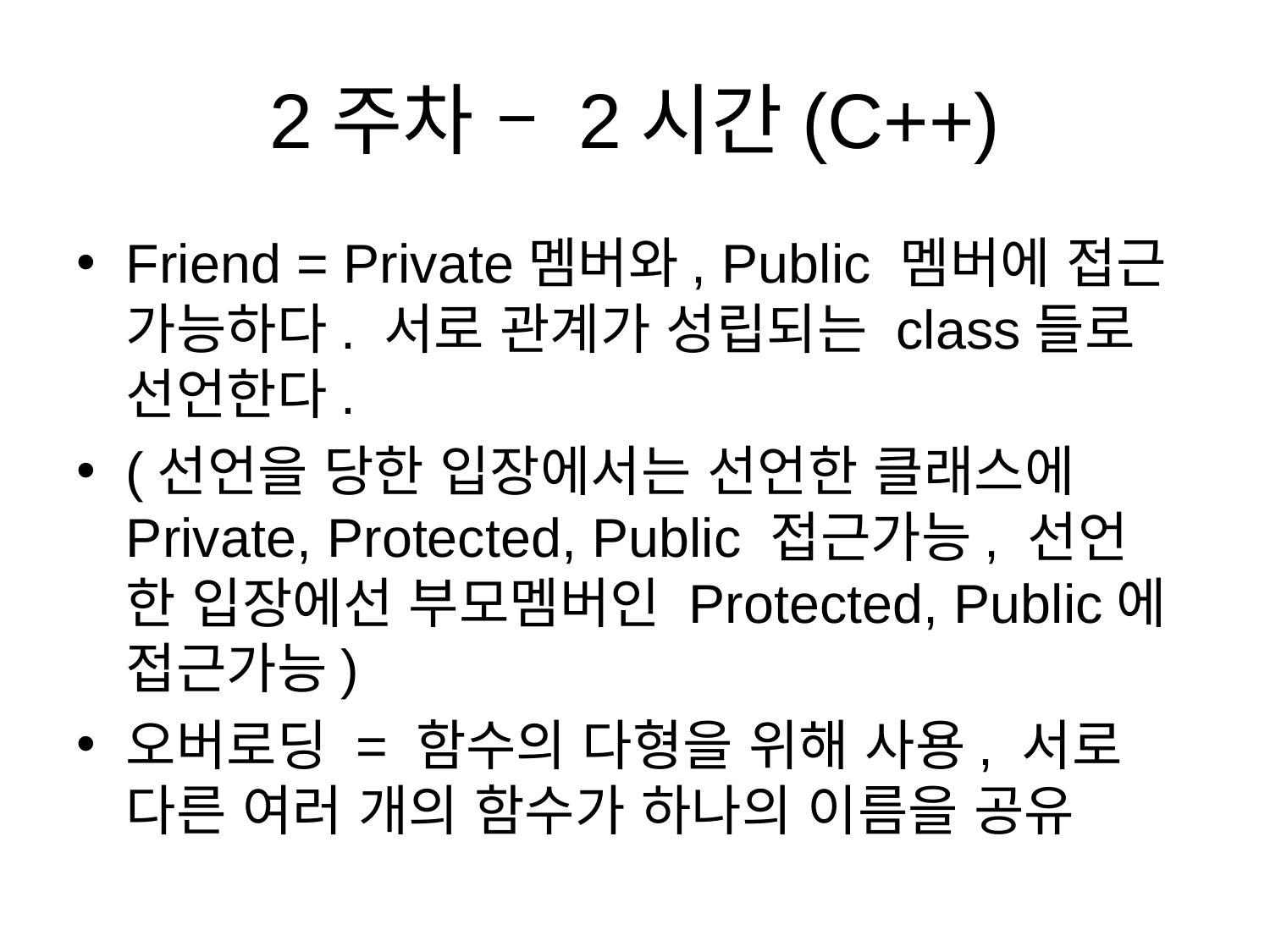

# 2주차 – 2시간(C++)
Friend = Private멤버와, Public 멤버에 접근 가능하다. 서로 관계가 성립되는 class들로 선언한다.
(선언을 당한 입장에서는 선언한 클래스에 Private, Protected, Public 접근가능, 선언 한 입장에선 부모멤버인 Protected, Public에 접근가능)
오버로딩 = 함수의 다형을 위해 사용, 서로 다른 여러 개의 함수가 하나의 이름을 공유